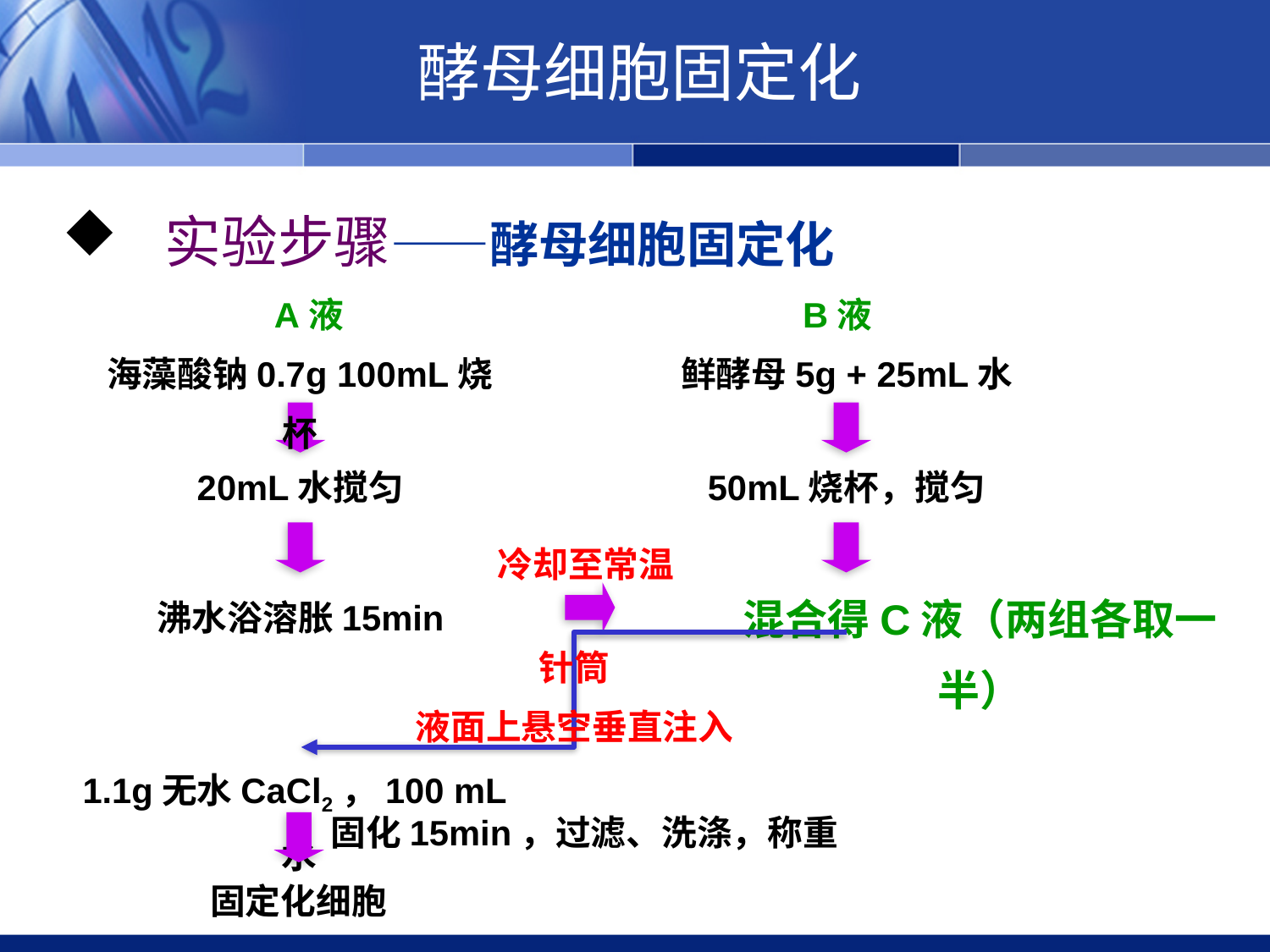

酵母细胞固定化
  实验步骤——酵母细胞固定化
A液
B液
海藻酸钠0.7g 100mL烧杯
鲜酵母5g + 25mL水

20mL水搅匀
50mL烧杯，搅匀
冷却至常温

混合得C液（两组各取一半）
沸水浴溶胀15min

针筒
液面上悬空垂直注入
1.1g无水CaCl2，100 mL水
固化15min，过滤、洗涤，称重

固定化细胞